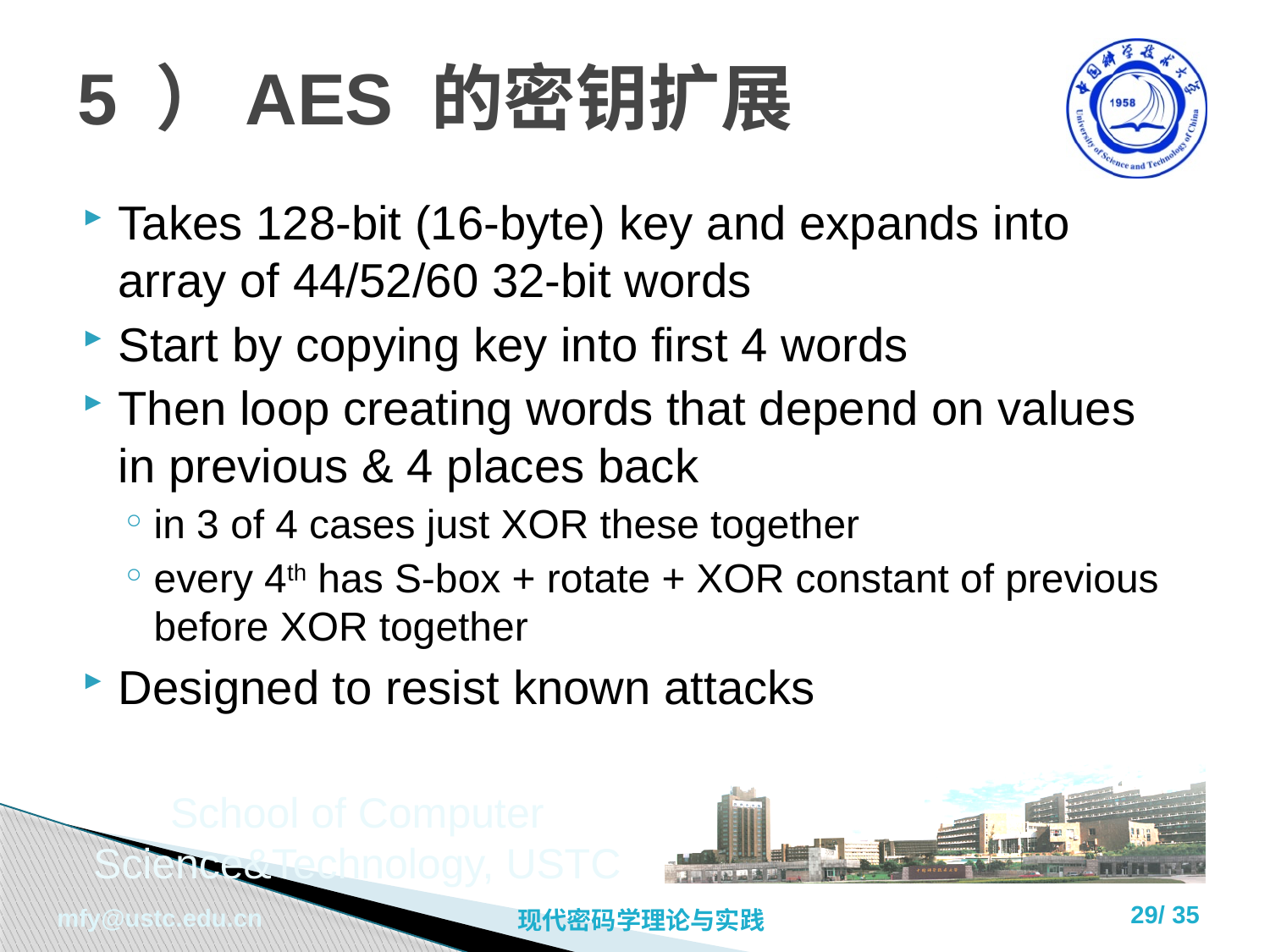

# 5 ）AES 的密钥扩展
Takes 128-bit (16-byte) key and expands into array of 44/52/60 32-bit words
Start by copying key into first 4 words
Then loop creating words that depend on values in previous & 4 places back
in 3 of 4 cases just XOR these together
every 4th has S-box + rotate + XOR constant of previous before XOR together
Designed to resist known attacks